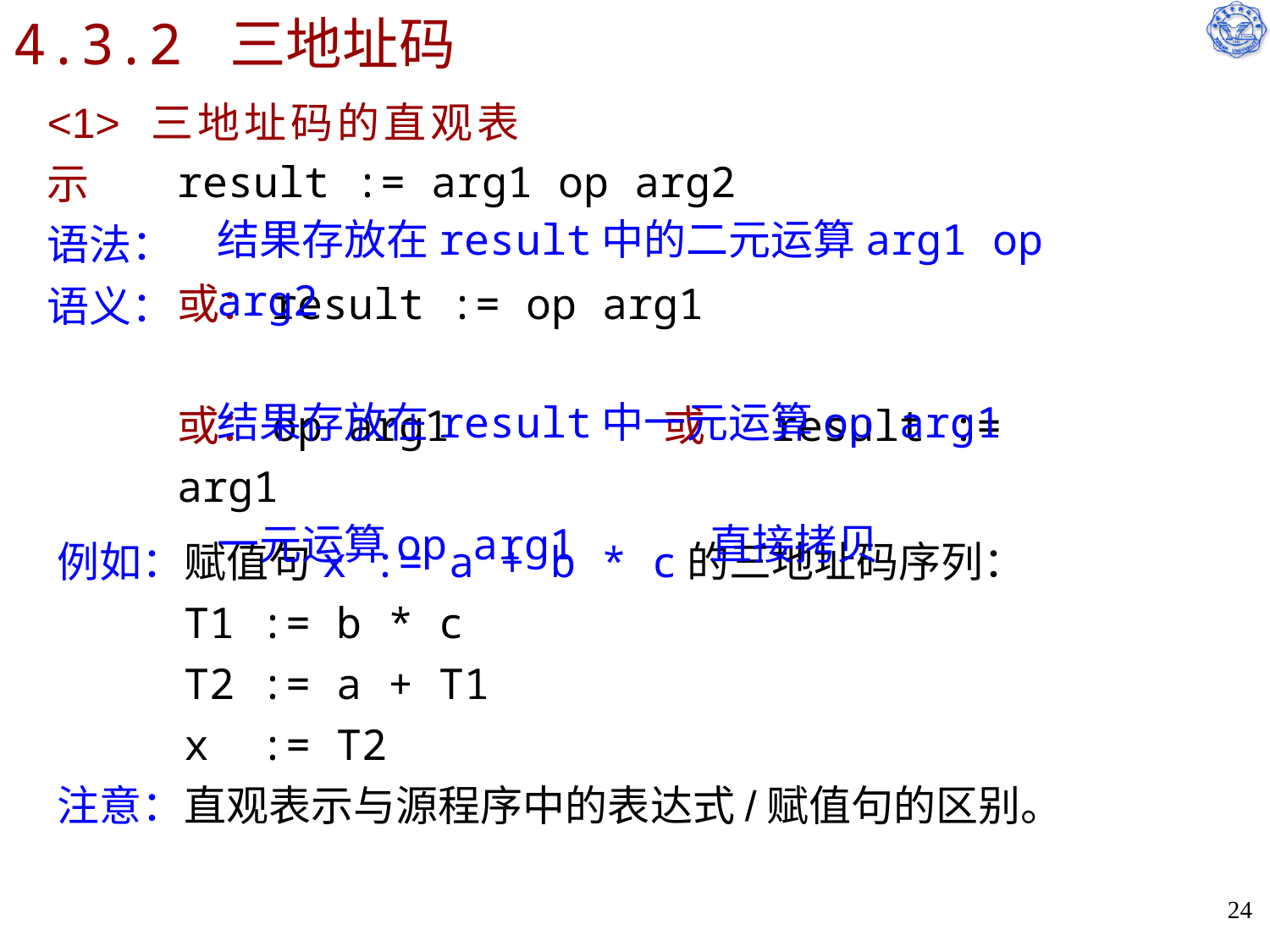

# 4.3.2 三地址码
<1> 三地址码的直观表示
语法：
语义：

result := arg1 op arg2

或：result := op arg1

或：op arg1        或      result := arg1
结果存放在result中的二元运算arg1 op arg2

结果存放在result中一元运算op arg1

一元运算op arg1	    直接拷贝
例如：赋值句x := a + b * c的三地址码序列：
	T1 := b * c
	T2 := a + T1
	x  := T2
注意：直观表示与源程序中的表达式/赋值句的区别。
24